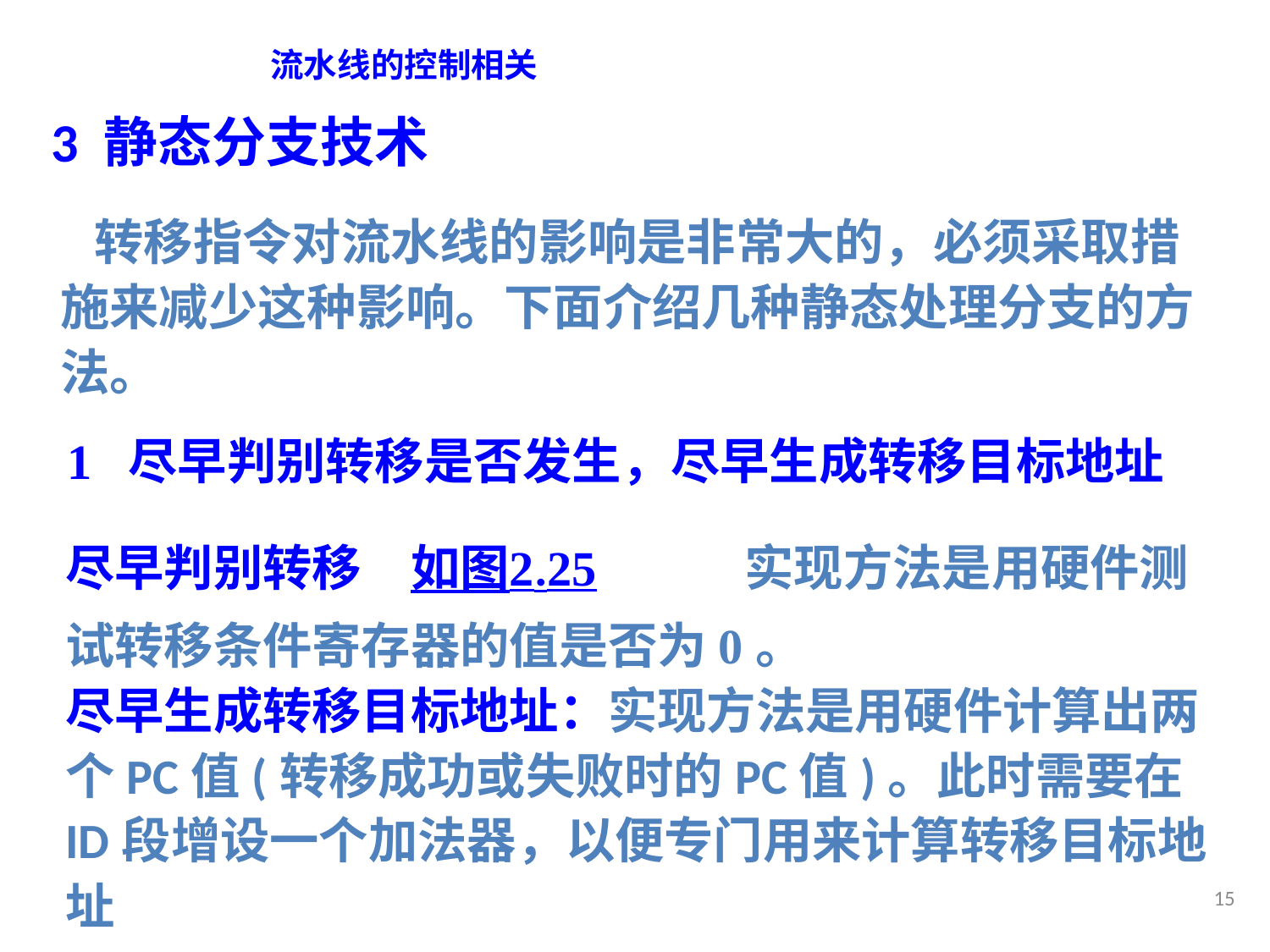

# 流水线的控制相关
3 静态分支技术
  转移指令对流水线的影响是非常大的，必须采取措施来减少这种影响。下面介绍几种静态处理分支的方法。
1  尽早判别转移是否发生，尽早生成转移目标地址
尽早判别转移：如图2.25演示。实现方法是用硬件测试转移条件寄存器的值是否为0。
尽早生成转移目标地址：实现方法是用硬件计算出两个PC值(转移成功或失败时的PC值)。此时需要在ID段增设一个加法器，以便专门用来计算转移目标地址。
15